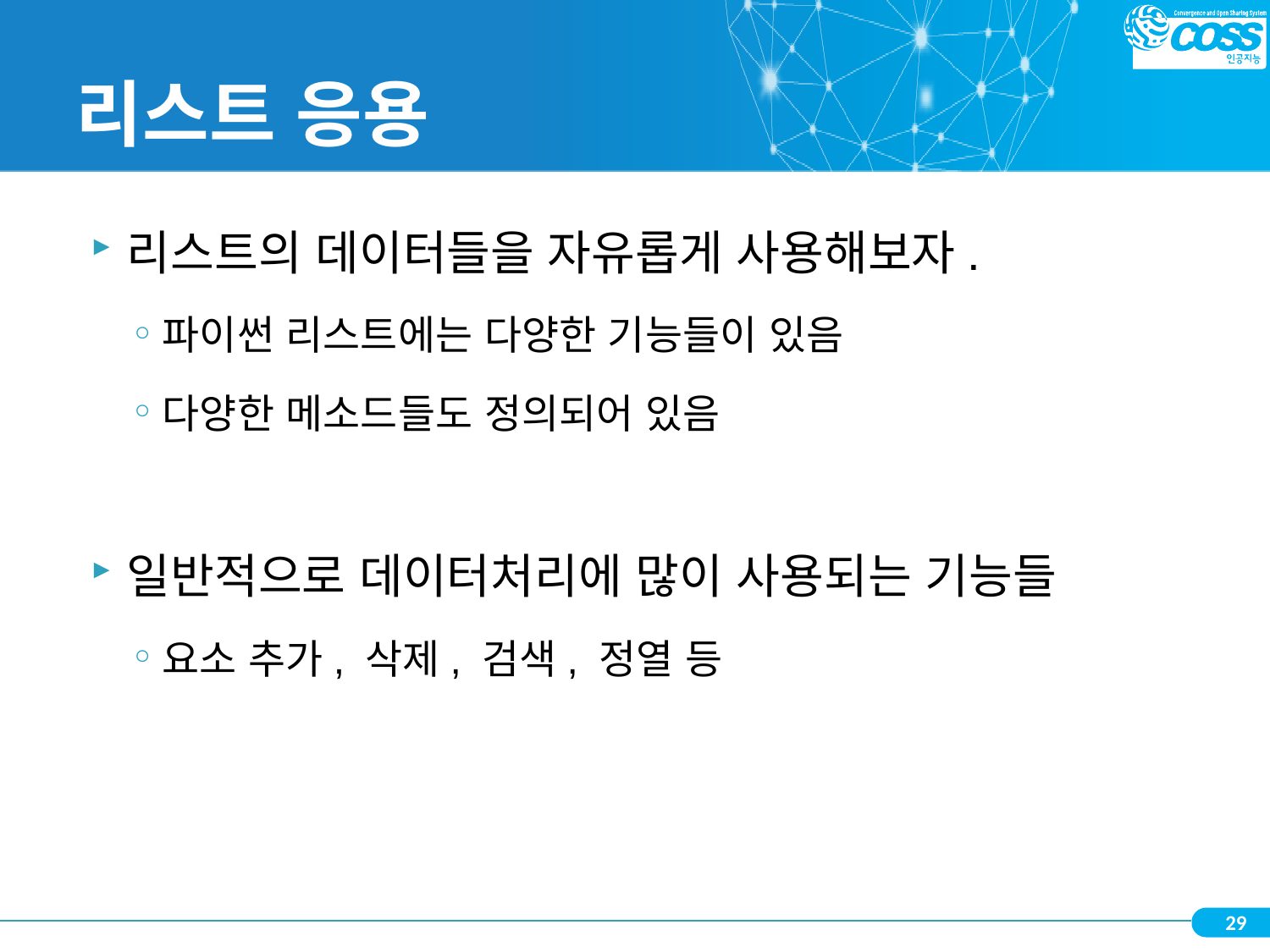

# 리스트 응용
리스트의 데이터들을 자유롭게 사용해보자.
파이썬 리스트에는 다양한 기능들이 있음
다양한 메소드들도 정의되어 있음

일반적으로 데이터처리에 많이 사용되는 기능들
요소 추가, 삭제, 검색, 정열 등